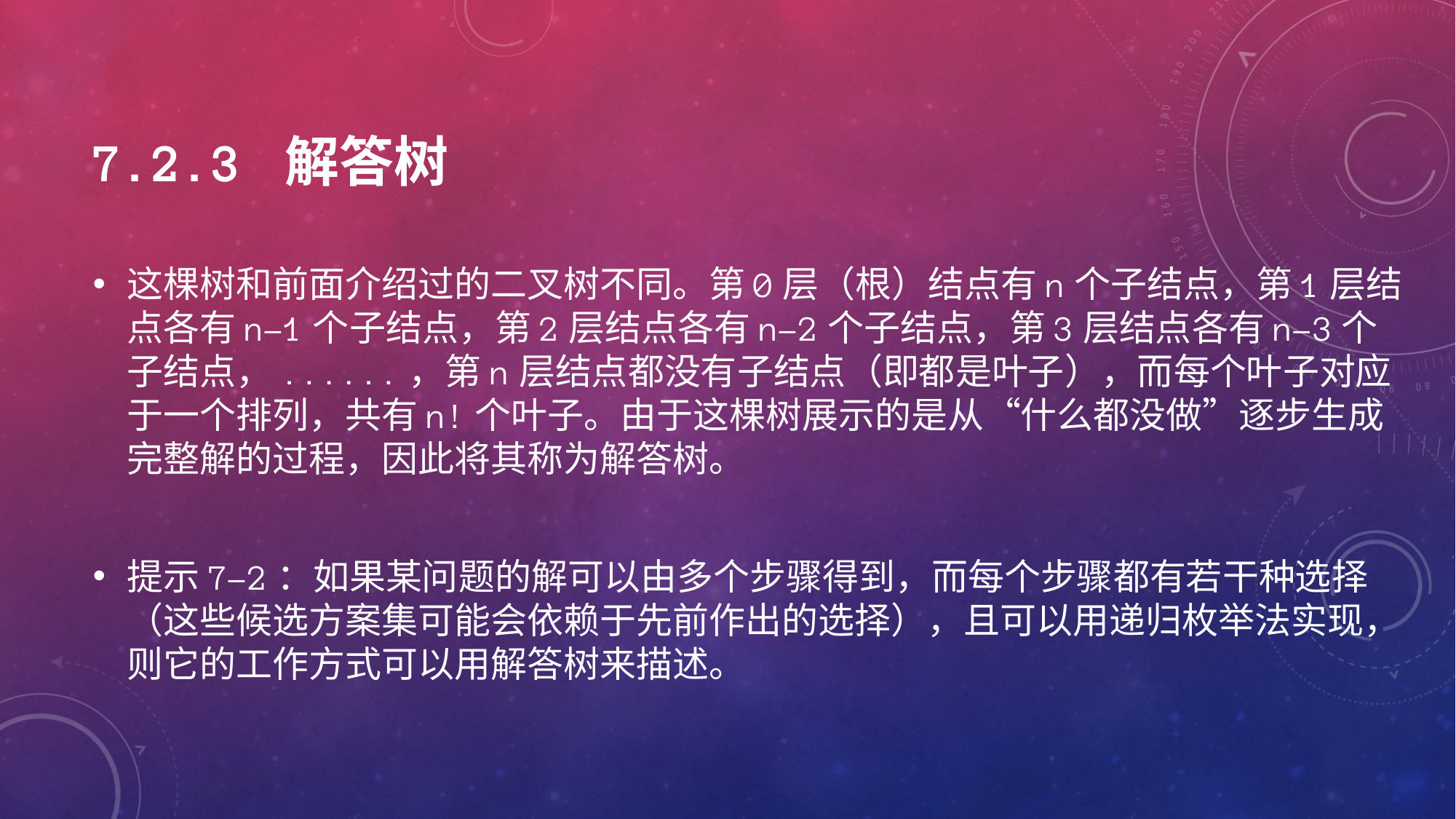

# 7.2.3 解答树
这棵树和前面介绍过的二叉树不同。第0层（根）结点有n个子结点，第1层结点各有n-1个子结点，第2层结点各有n-2个子结点，第3层结点各有n-3个子结点，......，第n层结点都没有子结点（即都是叶子），而每个叶子对应于一个排列，共有n!个叶子。由于这棵树展示的是从“什么都没做”逐步生成完整解的过程，因此将其称为解答树。

提示7-2：如果某问题的解可以由多个步骤得到，而每个步骤都有若干种选择（这些候选方案集可能会依赖于先前作出的选择），且可以用递归枚举法实现，则它的工作方式可以用解答树来描述。